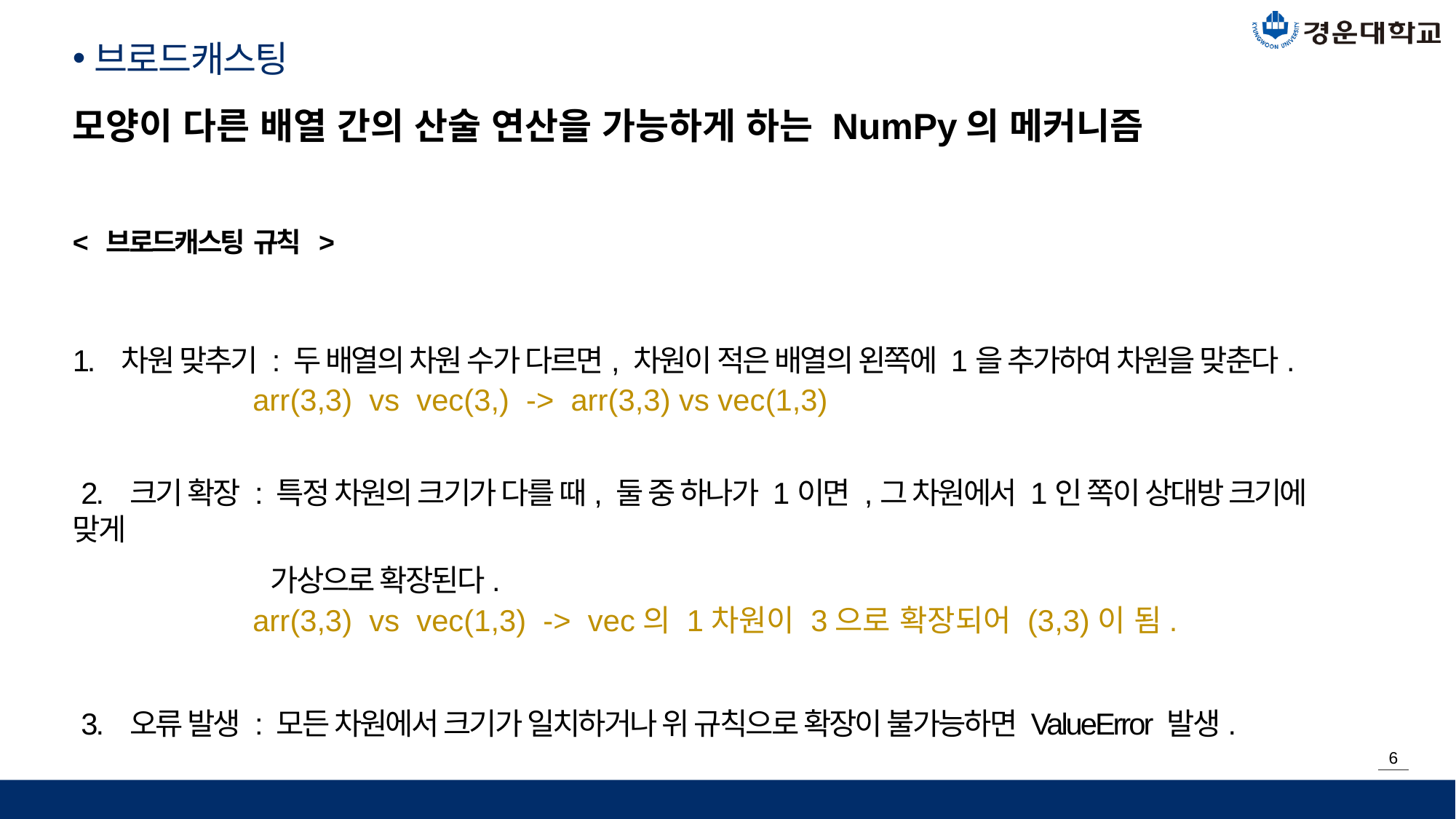

브로드캐스팅
모양이 다른 배열 간의 산술 연산을 가능하게 하는 NumPy의 메커니즘

<  브로드캐스팅  규칙  >

1.   차원 맞추기 : 두 배열의 차원 수가 다르면, 차원이 적은 배열의 왼쪽에 1을 추가하여 차원을 맞춘다.
               arr(3,3)  vs  vec(3,)  ->  arr(3,3) vs vec(1,3)

 2.   크기 확장 : 특정 차원의 크기가 다를 때, 둘 중 하나가 1이면 ,그 차원에서 1인 쪽이 상대방 크기에 맞게
                              가상으로 확장된다.
               arr(3,3)  vs  vec(1,3)  ->  vec의 1차원이 3으로 확장되어 (3,3)이 됨.

 3.   오류 발생 : 모든 차원에서 크기가 일치하거나 위 규칙으로 확장이 불가능하면 ValueError 발생.